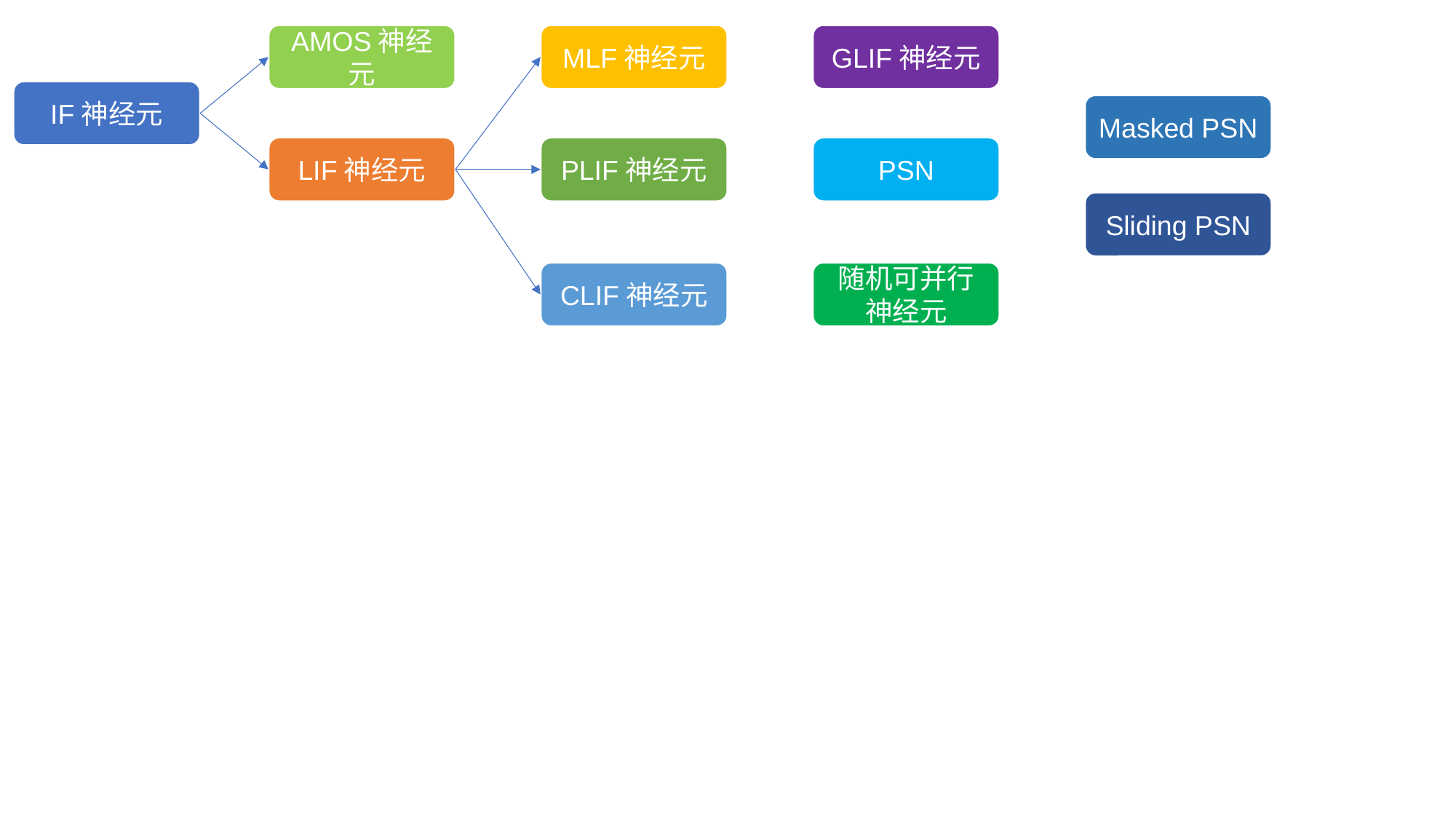

AMOS神经元
LIF神经元
MLF神经元
PLIF神经元
CLIF神经元
GLIF神经元
PSN
随机可并行神经元
IF神经元
Masked PSN
Sliding PSN